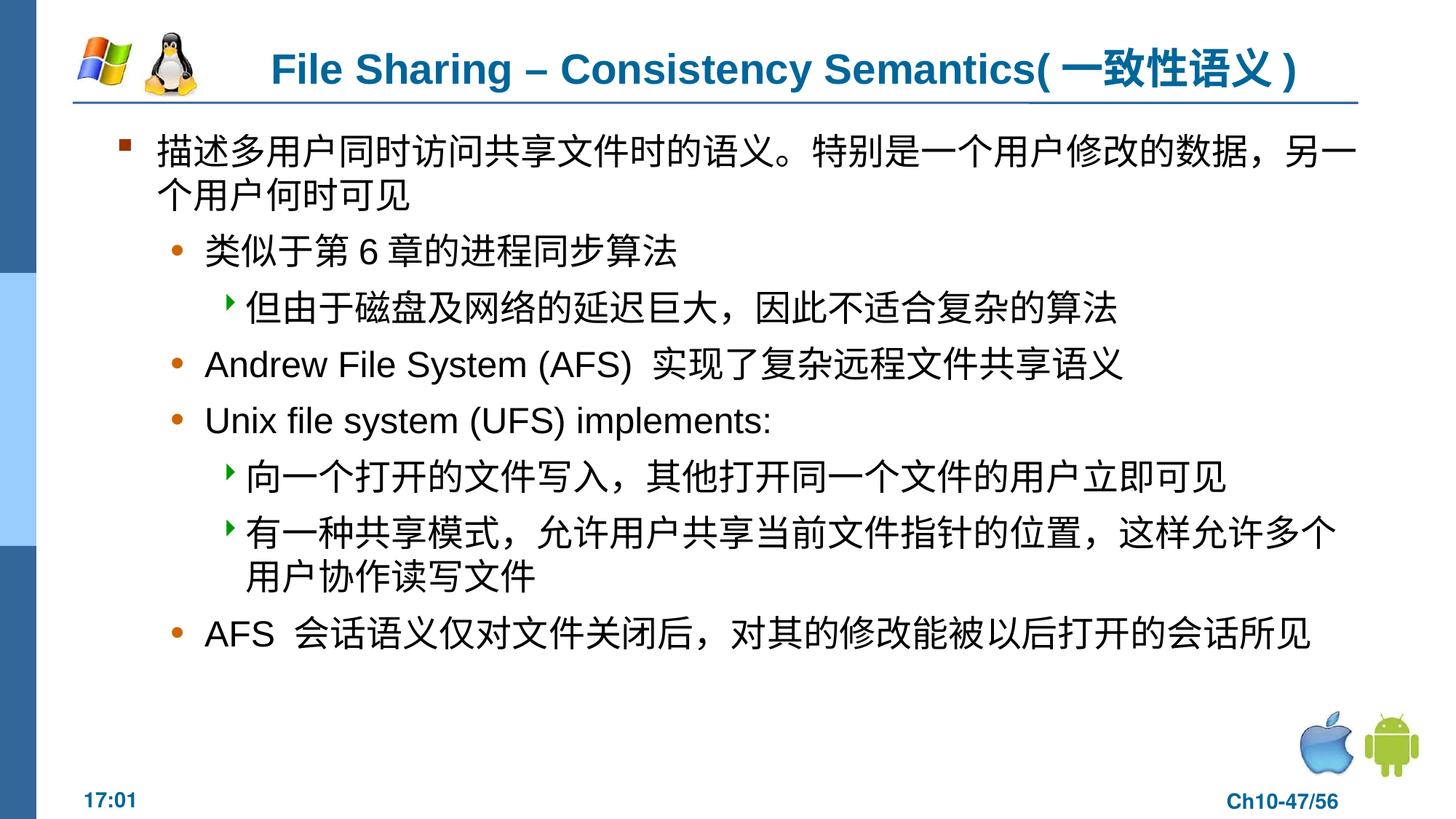

# File Sharing – Consistency Semantics(一致性语义)
描述多用户同时访问共享文件时的语义。特别是一个用户修改的数据，另一个用户何时可见
类似于第6章的进程同步算法
但由于磁盘及网络的延迟巨大，因此不适合复杂的算法
Andrew File System (AFS) 实现了复杂远程文件共享语义
Unix file system (UFS) implements:
向一个打开的文件写入，其他打开同一个文件的用户立即可见
有一种共享模式，允许用户共享当前文件指针的位置，这样允许多个用户协作读写文件
AFS 会话语义仅对文件关闭后，对其的修改能被以后打开的会话所见